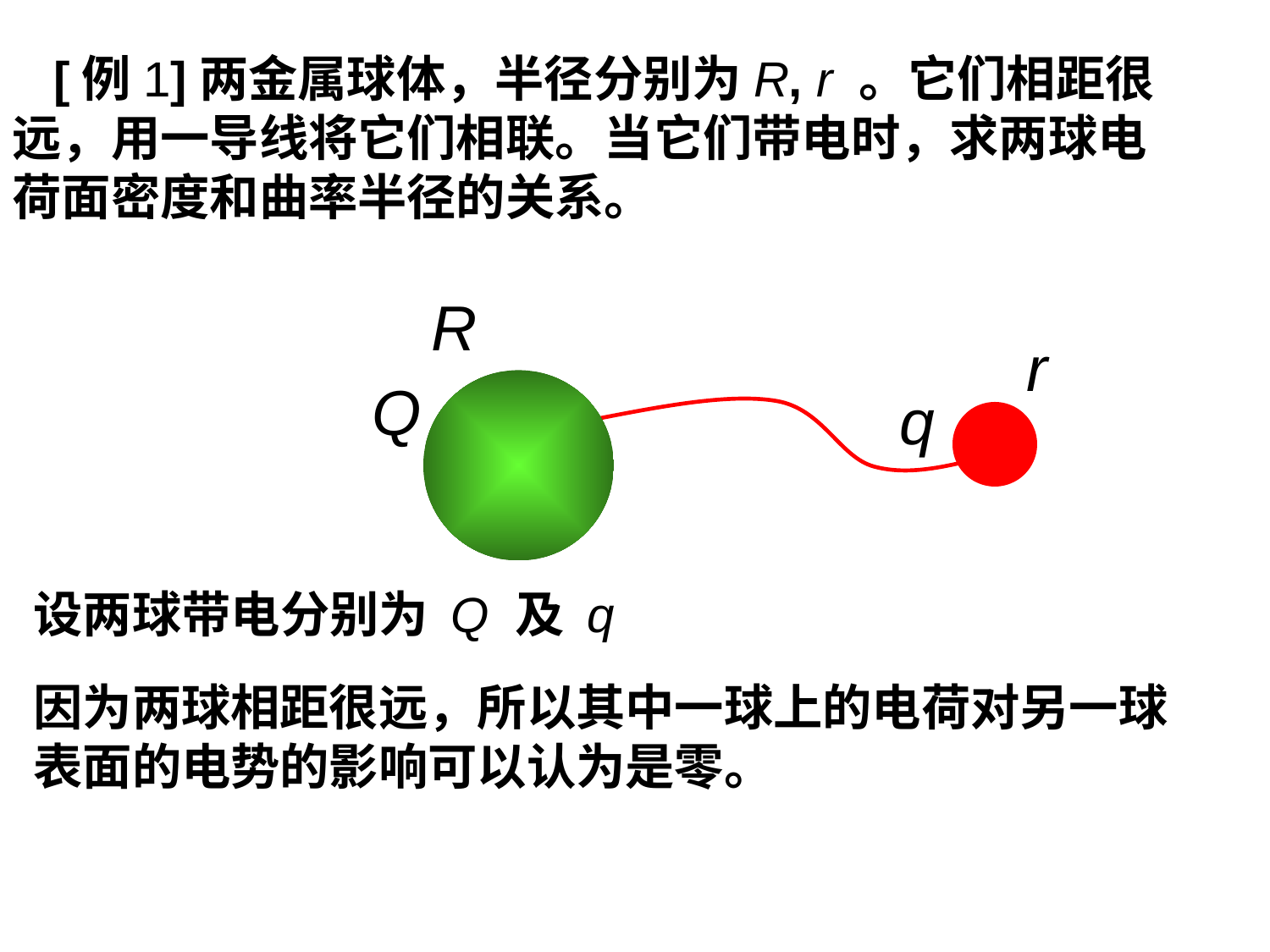

[例1]两金属球体，半径分别为R, r 。它们相距很远，用一导线将它们相联。当它们带电时，求两球电荷面密度和曲率半径的关系。
R
r

Q
q

设两球带电分别为 Q 及 q
因为两球相距很远，所以其中一球上的电荷对另一球表面的电势的影响可以认为是零。